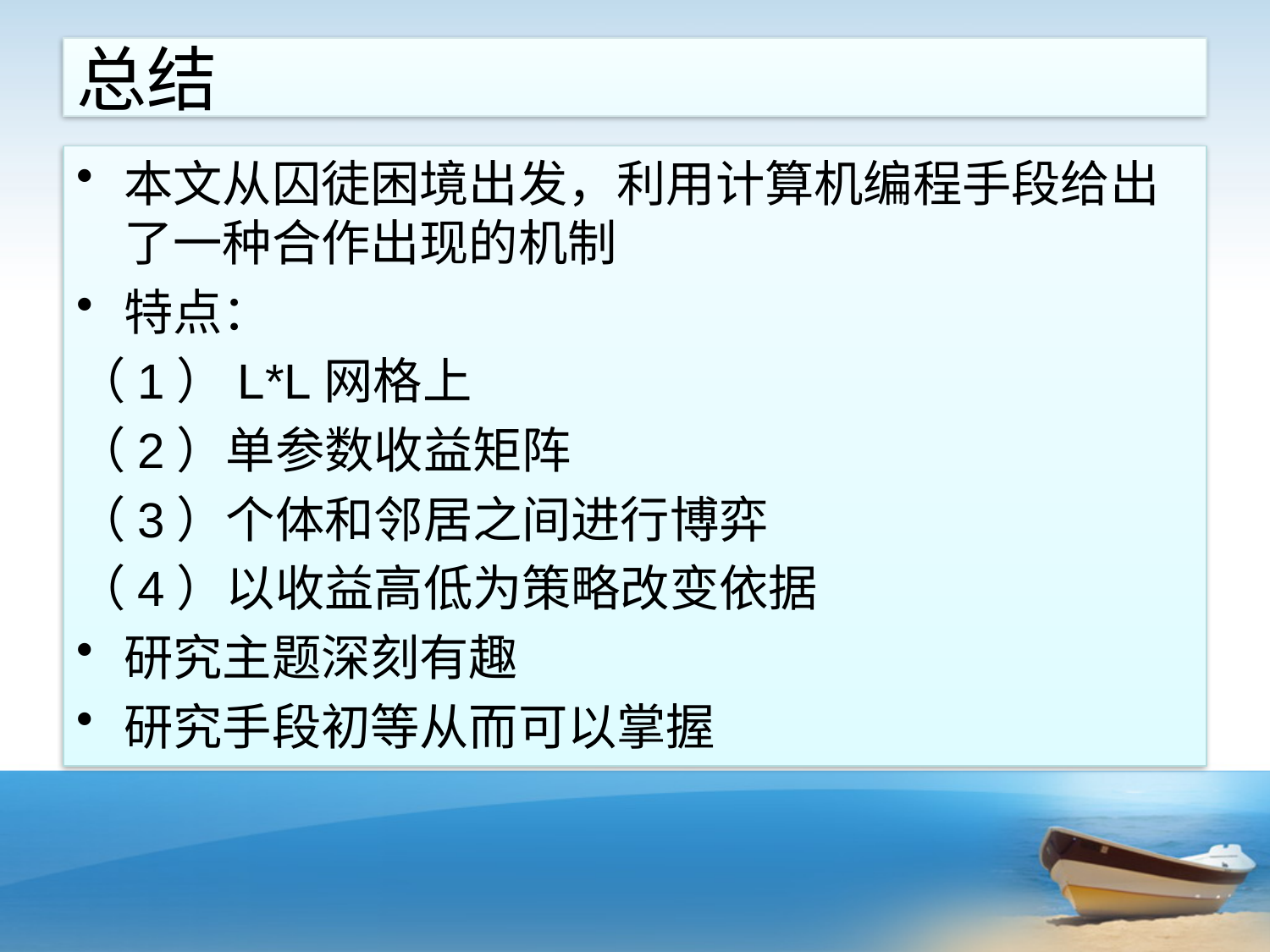

# 总结
本文从囚徒困境出发，利用计算机编程手段给出了一种合作出现的机制
特点：
（1）L*L网格上
（2）单参数收益矩阵
（3）个体和邻居之间进行博弈
（4）以收益高低为策略改变依据
研究主题深刻有趣
研究手段初等从而可以掌握